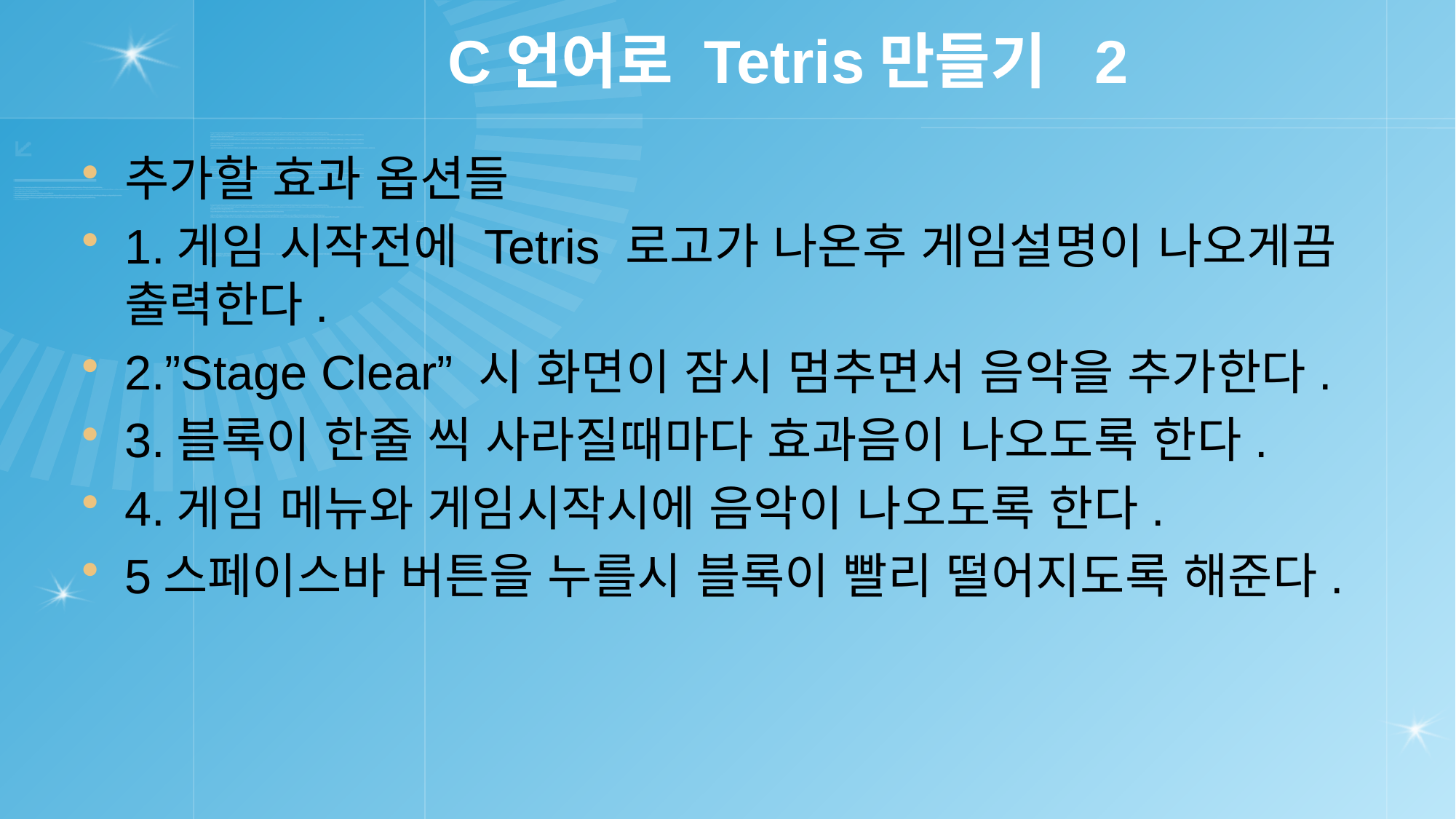

# C언어로 Tetris만들기  2
추가할 효과 옵션들
1.게임 시작전에 Tetris 로고가 나온후 게임설명이 나오게끔 출력한다.
2.”Stage Clear” 시 화면이 잠시 멈추면서 음악을 추가한다.
3.블록이 한줄 씩 사라질때마다 효과음이 나오도록 한다.
4.게임 메뉴와 게임시작시에 음악이 나오도록 한다.
5스페이스바 버튼을 누를시 블록이 빨리 떨어지도록 해준다.